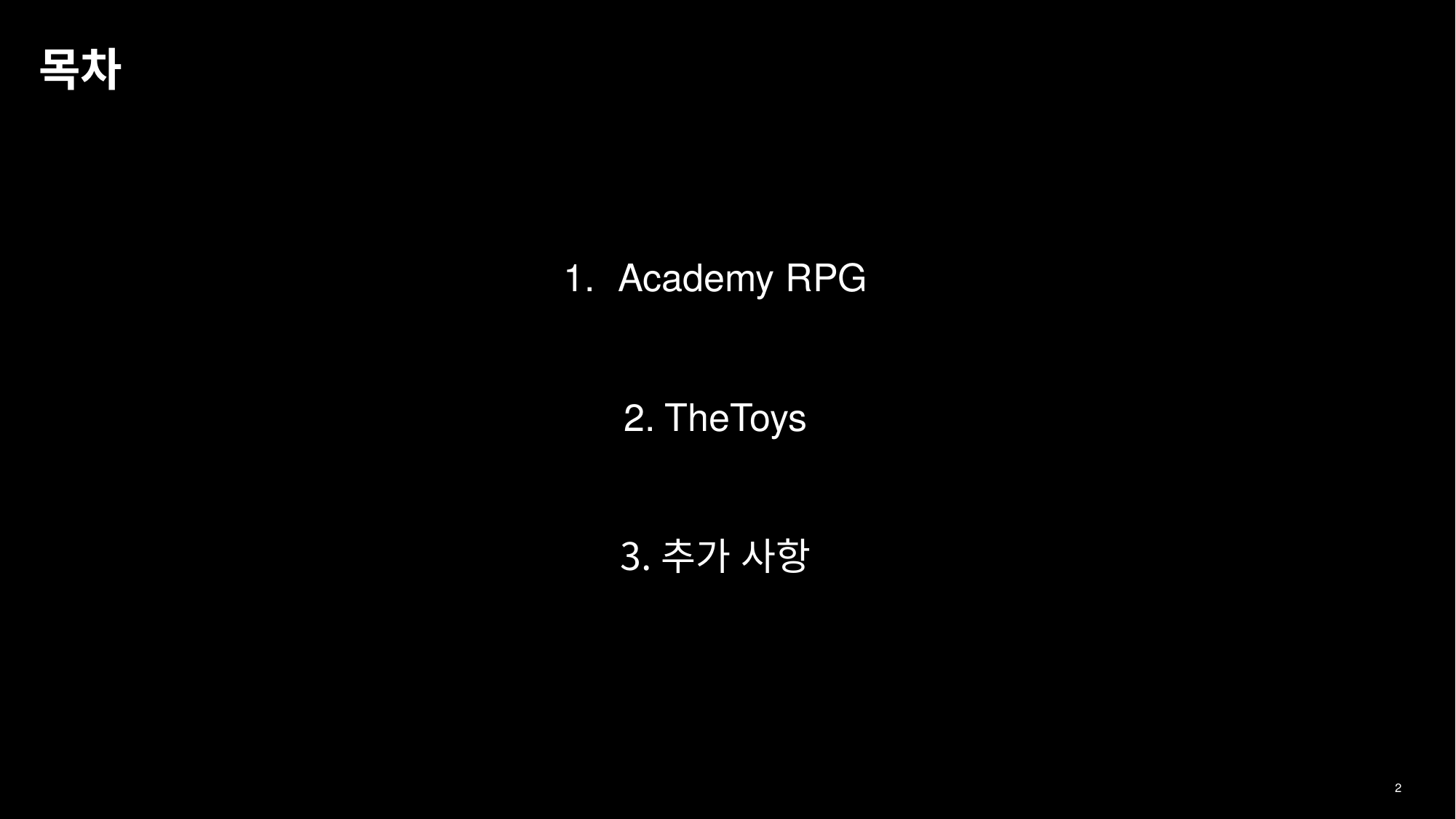

# 목차

Academy RPG

TheToys

추가 사항

2